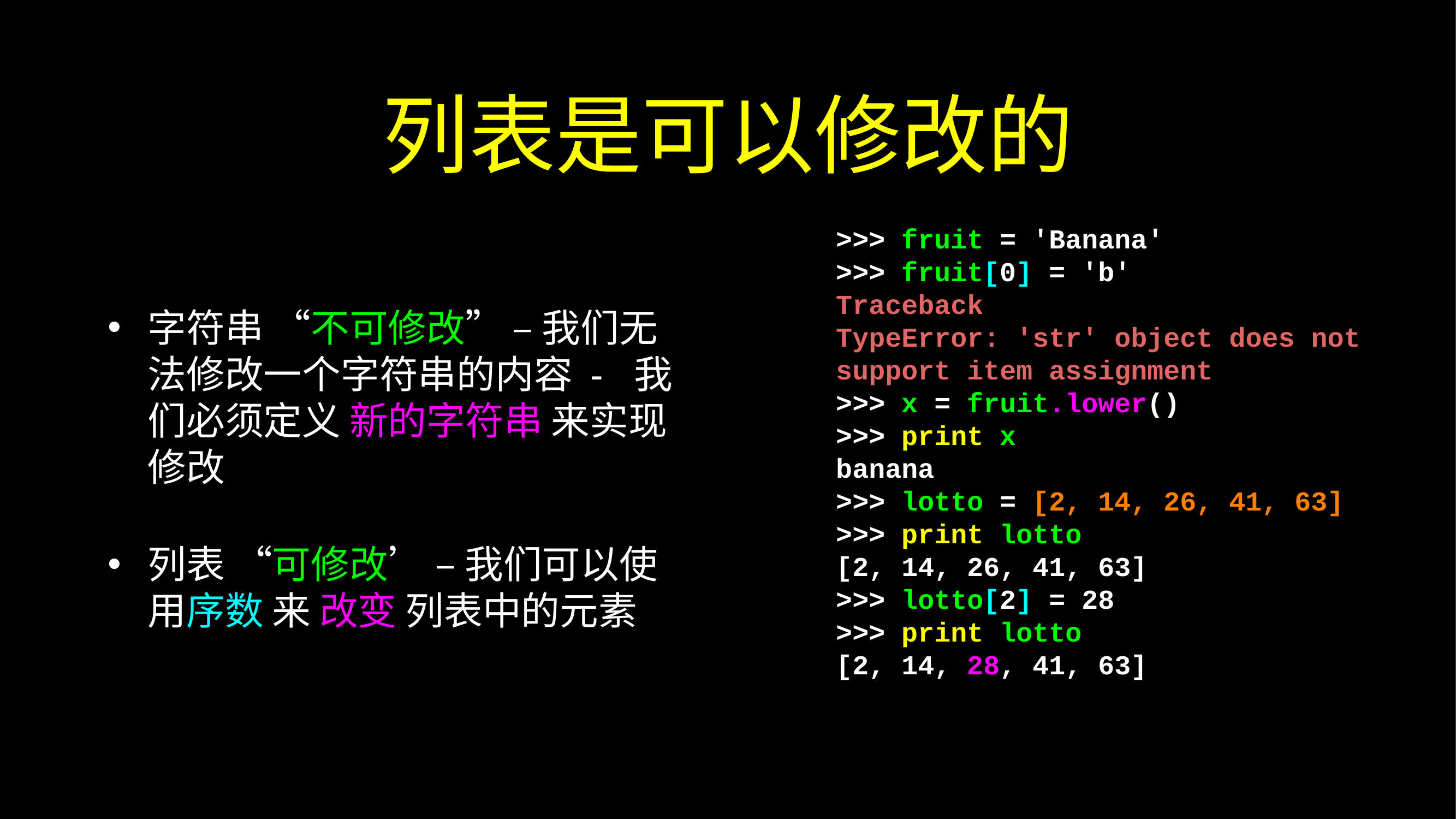

# 列表是可以修改的
>>> fruit = 'Banana'
>>> fruit[0] = 'b'
Traceback
TypeError: 'str' object does not
support item assignment
>>> x = fruit.lower()
>>> print x
banana
>>> lotto = [2, 14, 26, 41, 63]
>>> print lotto
[2, 14, 26, 41, 63]
>>> lotto[2] = 28
>>> print lotto
[2, 14, 28, 41, 63]
字符串 “不可修改” – 我们无法修改一个字符串的内容 -  我们必须定义 新的字符串 来实现修改
列表 “可修改’ – 我们可以使用序数 来 改变 列表中的元素